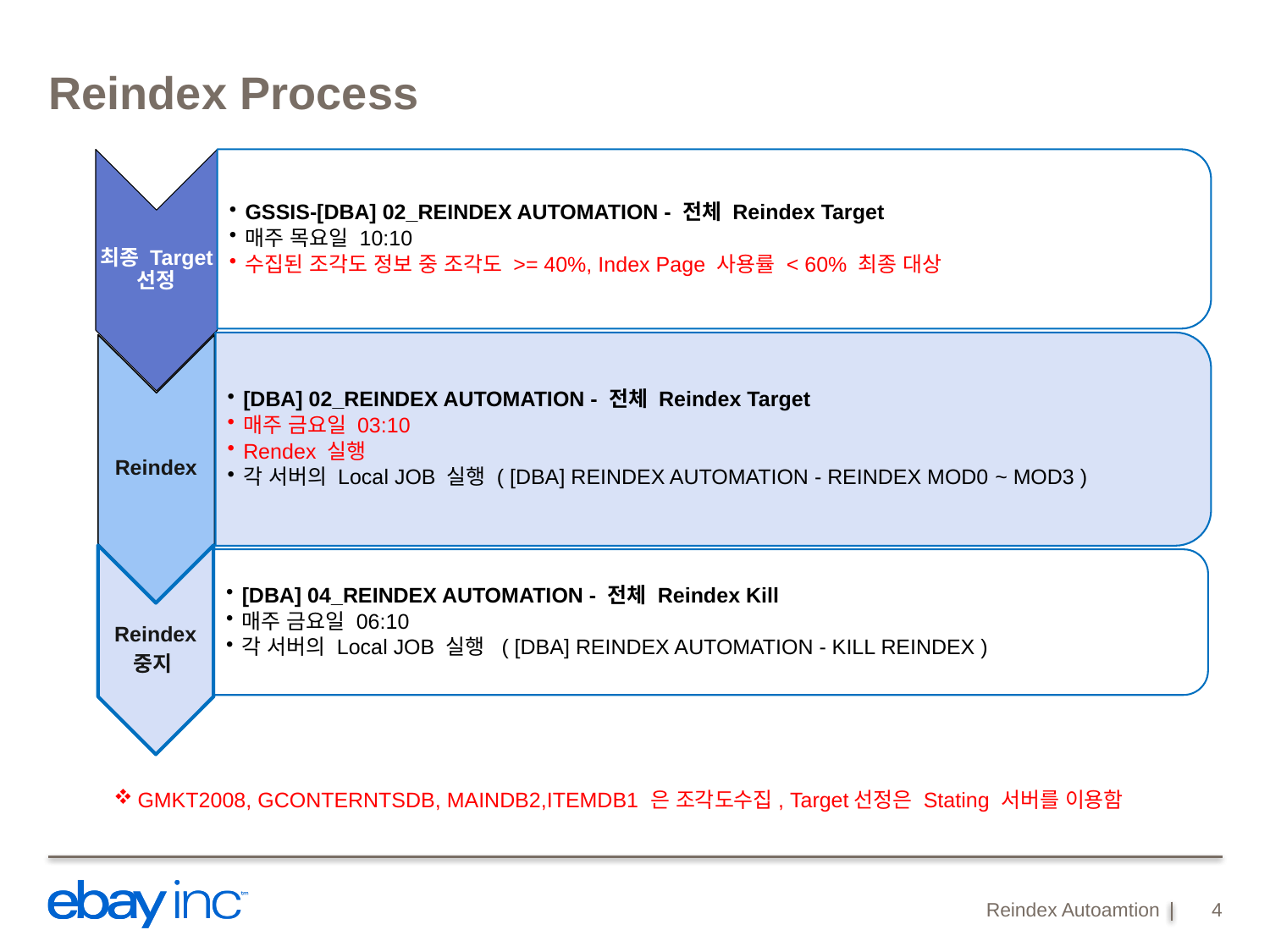

# Reindex Process
최종 Target 선정
GSSIS-[DBA] 02_REINDEX AUTOMATION - 전체 Reindex Target
매주 목요일 10:10
수집된 조각도 정보 중 조각도 >= 40%, Index Page 사용률 < 60% 최종 대상
Reindex
[DBA] 02_REINDEX AUTOMATION - 전체 Reindex Target
매주 금요일 03:10
Rendex 실행
각 서버의 Local JOB 실행 ( [DBA] REINDEX AUTOMATION - REINDEX MOD0 ~ MOD3 )
Reindex
중지
[DBA] 04_REINDEX AUTOMATION - 전체 Reindex Kill
매주 금요일 06:10
각 서버의 Local JOB 실행  ( [DBA] REINDEX AUTOMATION - KILL REINDEX )
GMKT2008, GCONTERNTSDB, MAINDB2,ITEMDB1 은 조각도수집, Target선정은 Stating 서버를 이용함
Reindex Autoamtion
4